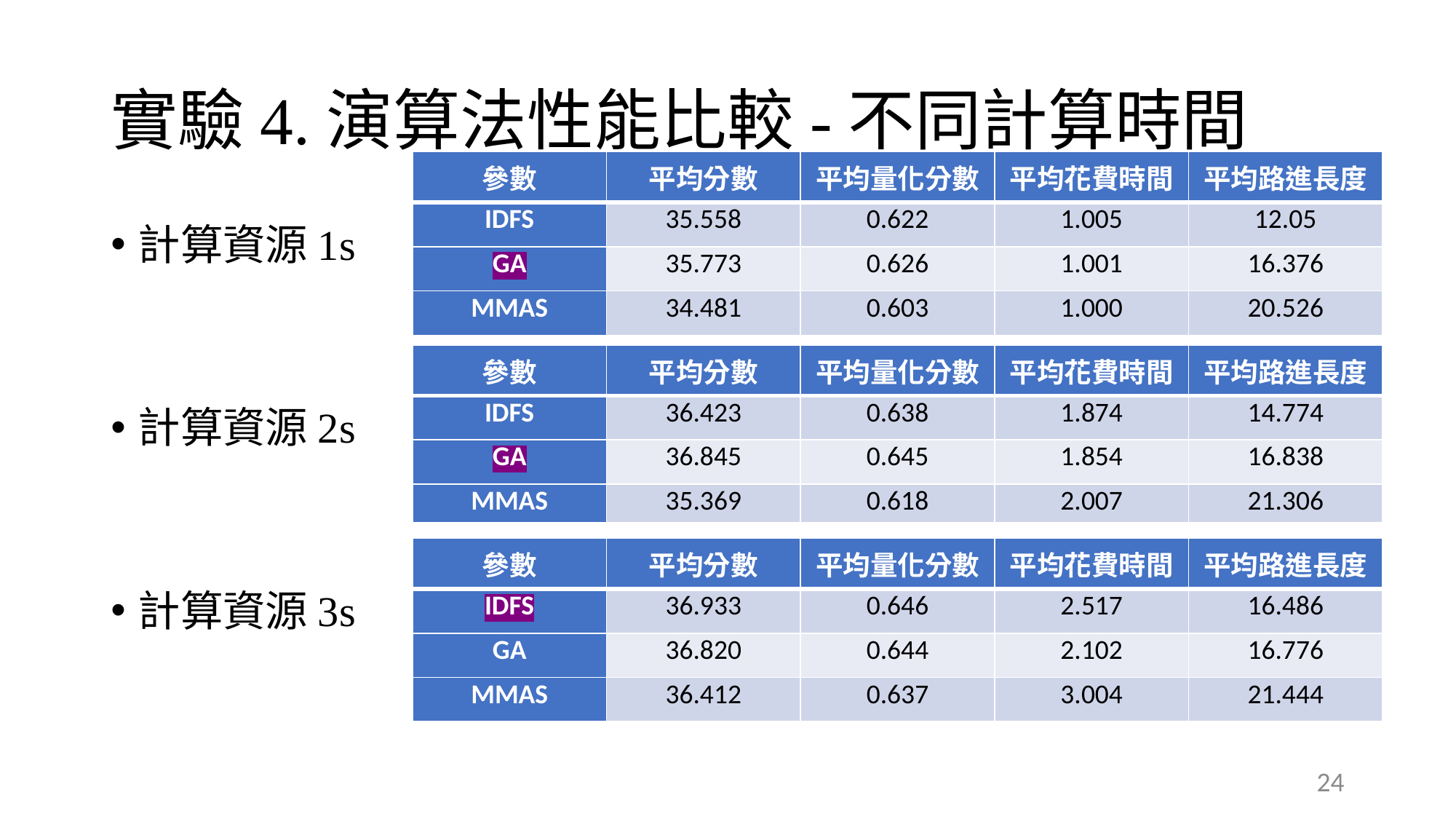

# 實驗4.演算法性能比較-不同計算時間
| 參數 | 平均分數 | 平均量化分數 | 平均花費時間 | 平均路進長度 |
| --- | --- | --- | --- | --- |
| IDFS | 35.558 | 0.622 | 1.005 | 12.05 |
| GA | 35.773 | 0.626 | 1.001 | 16.376 |
| MMAS | 34.481 | 0.603 | 1.000 | 20.526 |
計算資源1s

計算資源2s

計算資源3s

| 參數 | 平均分數 | 平均量化分數 | 平均花費時間 | 平均路進長度 |
| --- | --- | --- | --- | --- |
| IDFS | 36.423 | 0.638 | 1.874 | 14.774 |
| GA | 36.845 | 0.645 | 1.854 | 16.838 |
| MMAS | 35.369 | 0.618 | 2.007 | 21.306 |
| 參數 | 平均分數 | 平均量化分數 | 平均花費時間 | 平均路進長度 |
| --- | --- | --- | --- | --- |
| IDFS | 36.933 | 0.646 | 2.517 | 16.486 |
| GA | 36.820 | 0.644 | 2.102 | 16.776 |
| MMAS | 36.412 | 0.637 | 3.004 | 21.444 |
24